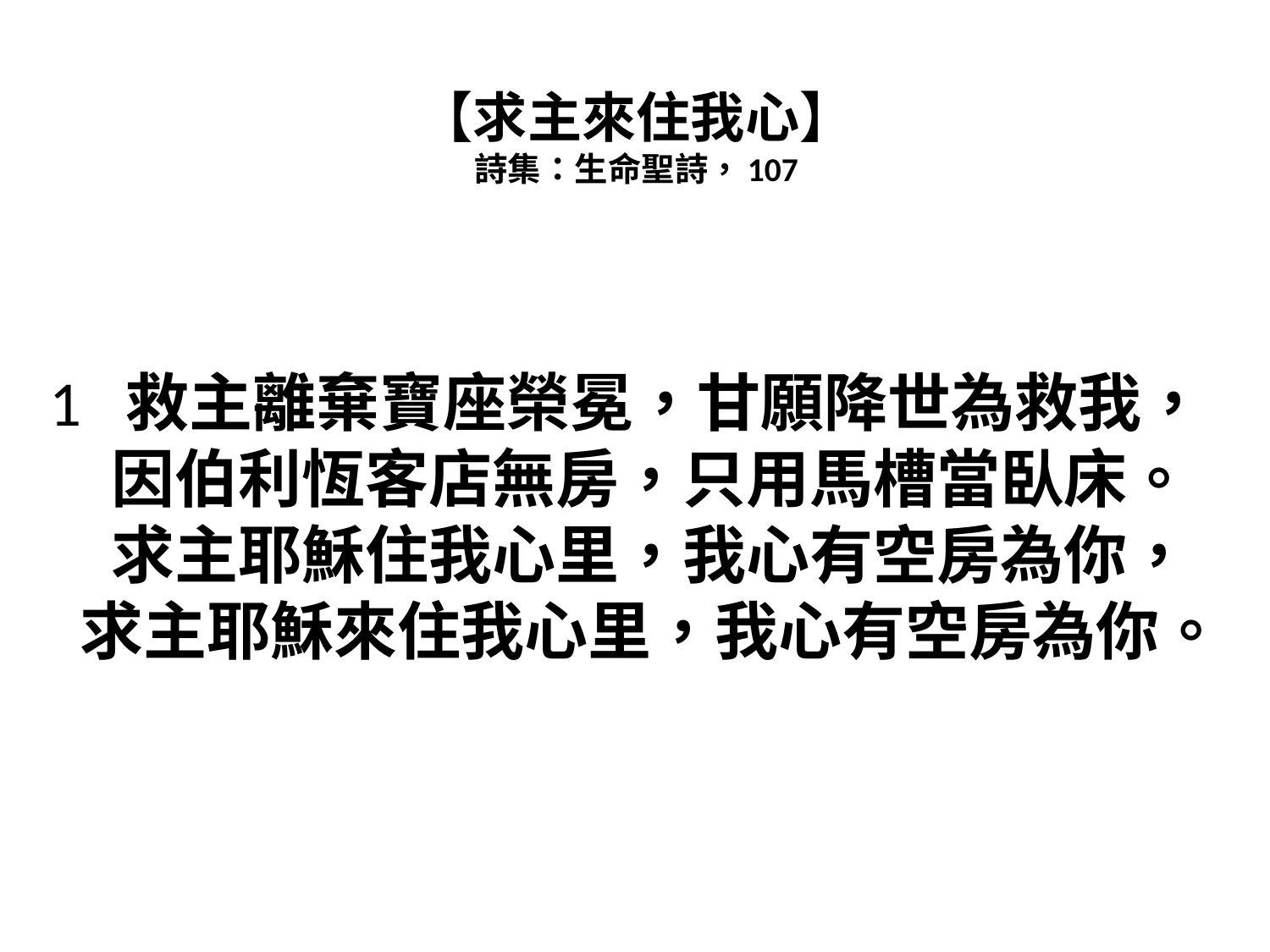

# 【求主來住我心】 詩集：生命聖詩，107
1  救主離棄寶座榮冕，甘願降世為救我，
因伯利恆客店無房，只用馬槽當臥床。
求主耶穌住我心里，我心有空房為你，
求主耶穌來住我心里，我心有空房為你。